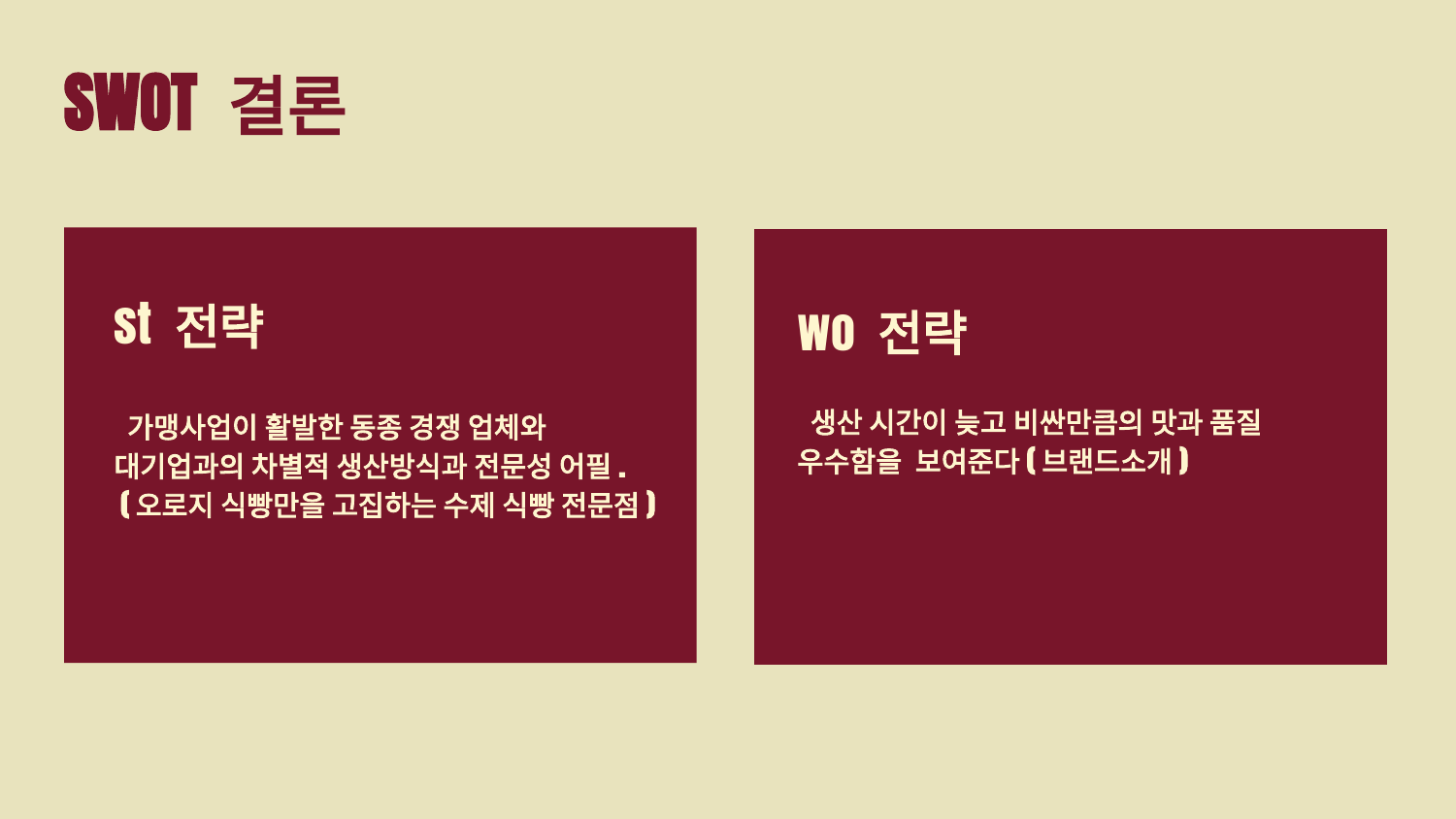

# SWOT 결론

st 전략

 가맹사업이 활발한 동종 경쟁 업체와 대기업과의 차별적 생산방식과 전문성 어필.
 (오로지 식빵만을 고집하는 수제 식빵 전문점)
wo 전략

 생산 시간이 늦고 비싼만큼의 맛과 품질 우수함을  보여준다(브랜드소개)